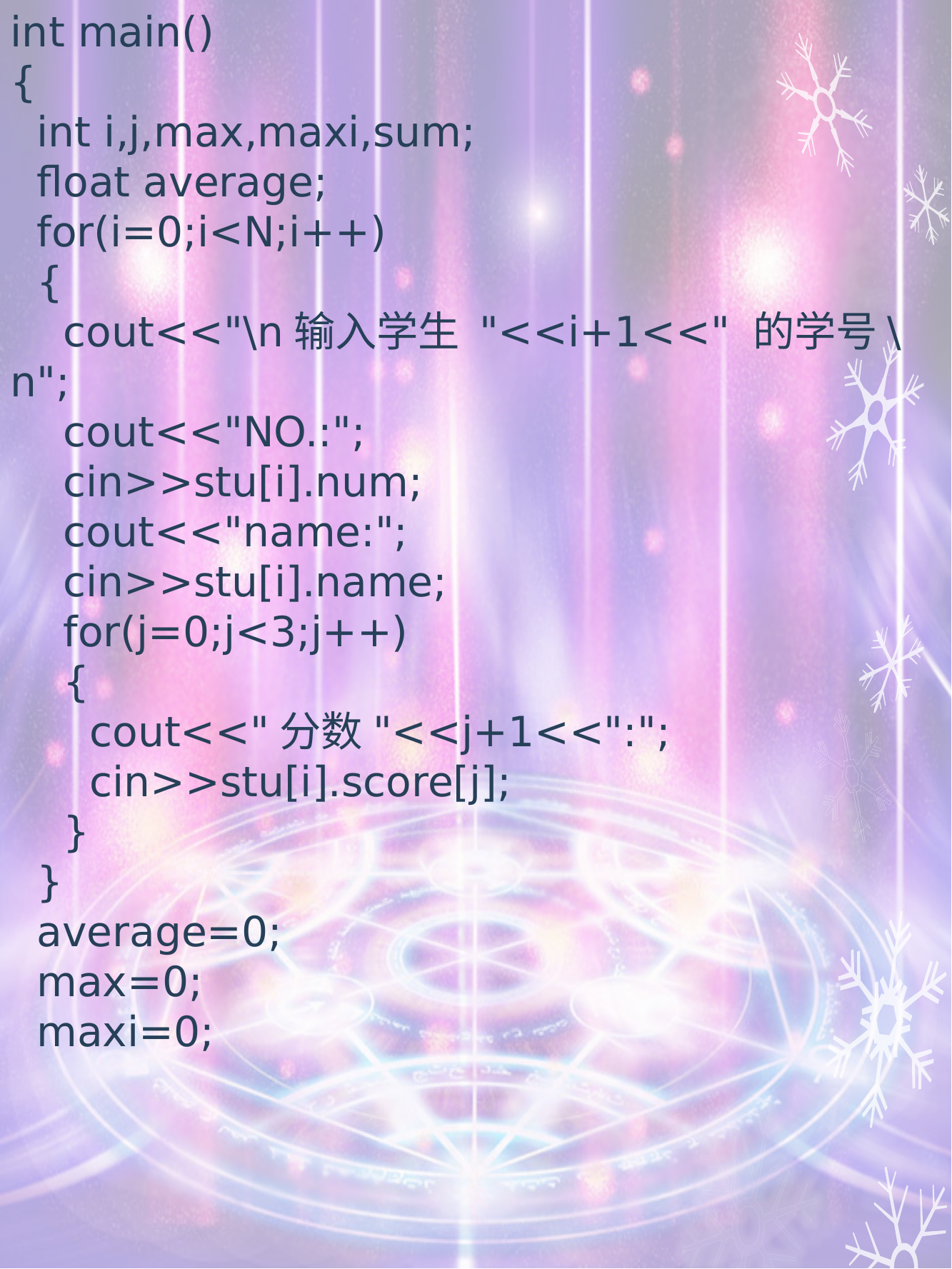

int main()
{
  int i,j,max,maxi,sum;
  float average;
  for(i=0;i<N;i++)
  {
    cout<<"\n输入学生 "<<i+1<<" 的学号\n";
    cout<<"NO.:";
    cin>>stu[i].num;
    cout<<"name:";
    cin>>stu[i].name;
    for(j=0;j<3;j++)
    {
      cout<<"分数"<<j+1<<":";
      cin>>stu[i].score[j];
    }
  }
  average=0;
  max=0;
  maxi=0;